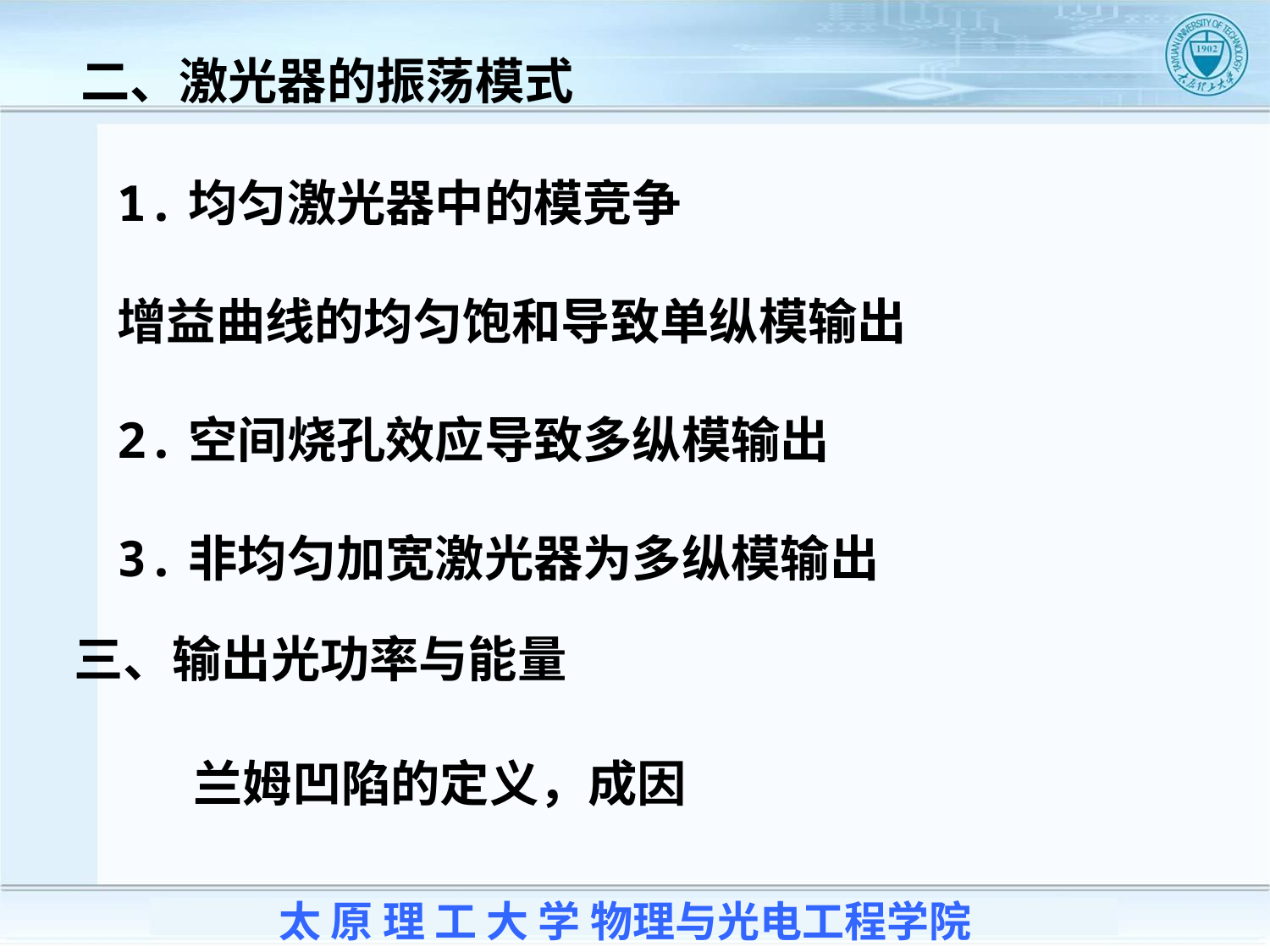

二、激光器的振荡模式
1.均匀激光器中的模竞争
增益曲线的均匀饱和导致单纵模输出
2.空间烧孔效应导致多纵模输出
3.非均匀加宽激光器为多纵模输出
三、输出光功率与能量
兰姆凹陷的定义，成因